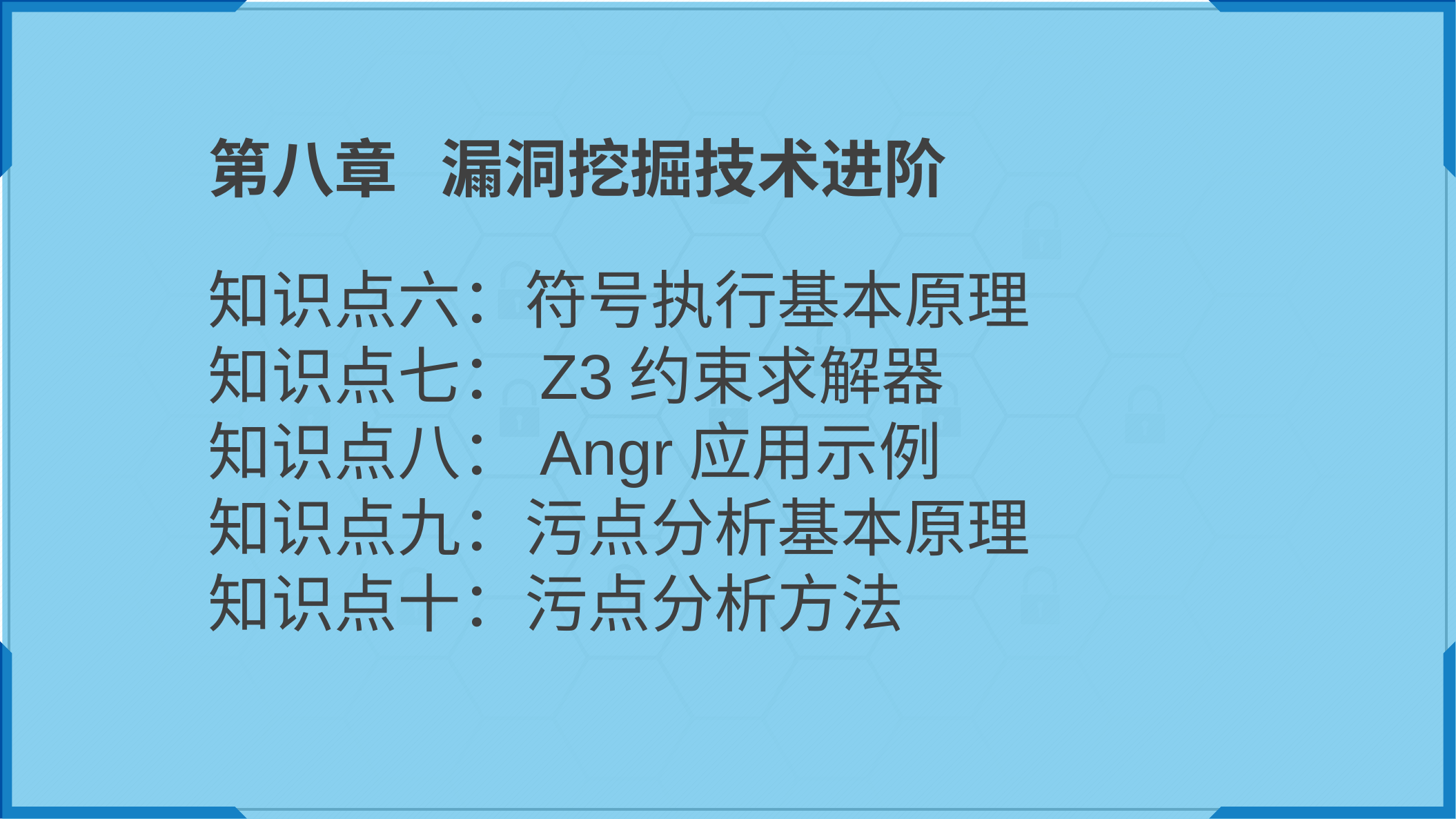

第八章   漏洞挖掘技术进阶

知识点六：符号执行基本原理
知识点七：Z3约束求解器
知识点八：Angr应用示例
知识点九：污点分析基本原理
知识点十：污点分析方法